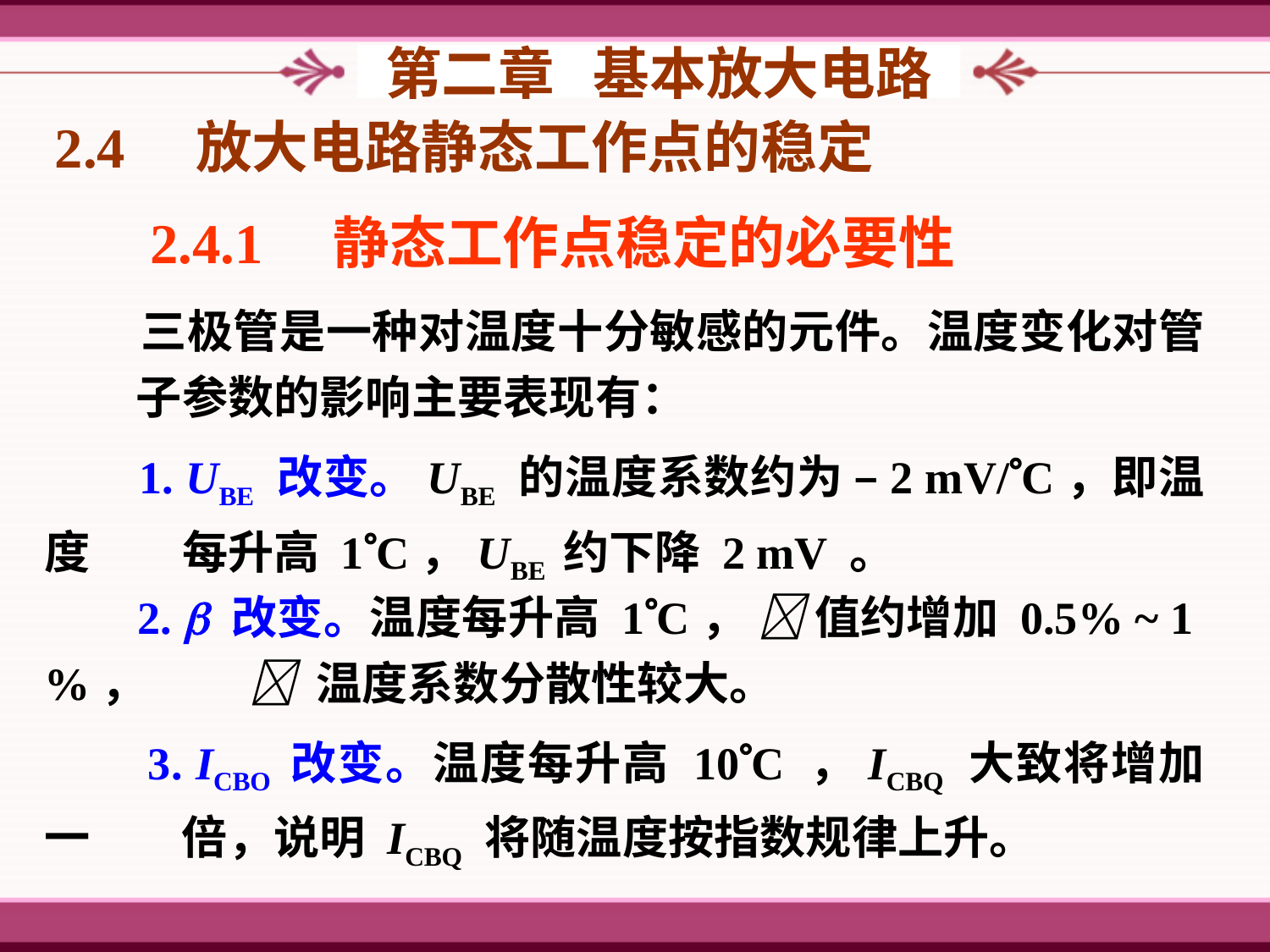

第二章   基本放大电路
2.4　放大电路静态工作点的稳定
2.4.1　静态工作点稳定的必要性
        三极管是一种对温度十分敏感的元件。温度变化对管　　子参数的影响主要表现有：
        1. UBE 改变。UBE 的温度系数约为 –2 mV/°C，即温度　　每升高 1°C，UBE 约下降 2 mV 。
        2. β 改变。温度每升高 1°C， β 值约增加 0.5% ~ 1 %， 　　β  温度系数分散性较大。
        3. ICBO 改变。温度每升高 10°C ，ICBQ 大致将增加一　　倍，说明 ICBQ 将随温度按指数规律上升。